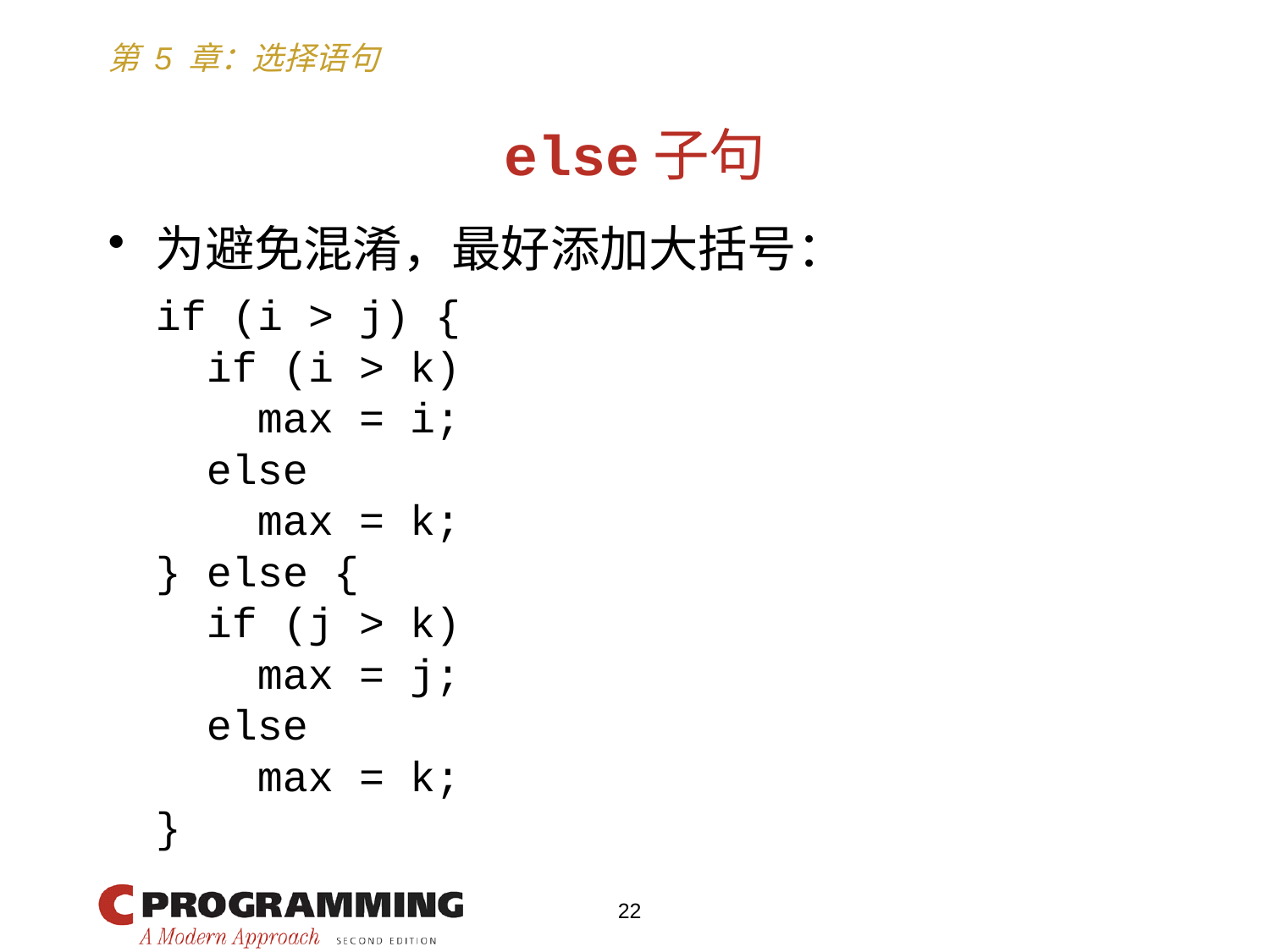

# else子句
为避免混淆，最好添加大括号：
	if (i > j) {
	  if (i > k)
	    max = i;
	  else
	    max = k;
	} else {
	  if (j > k)
	    max = j;
	  else
	    max = k;
	}

22